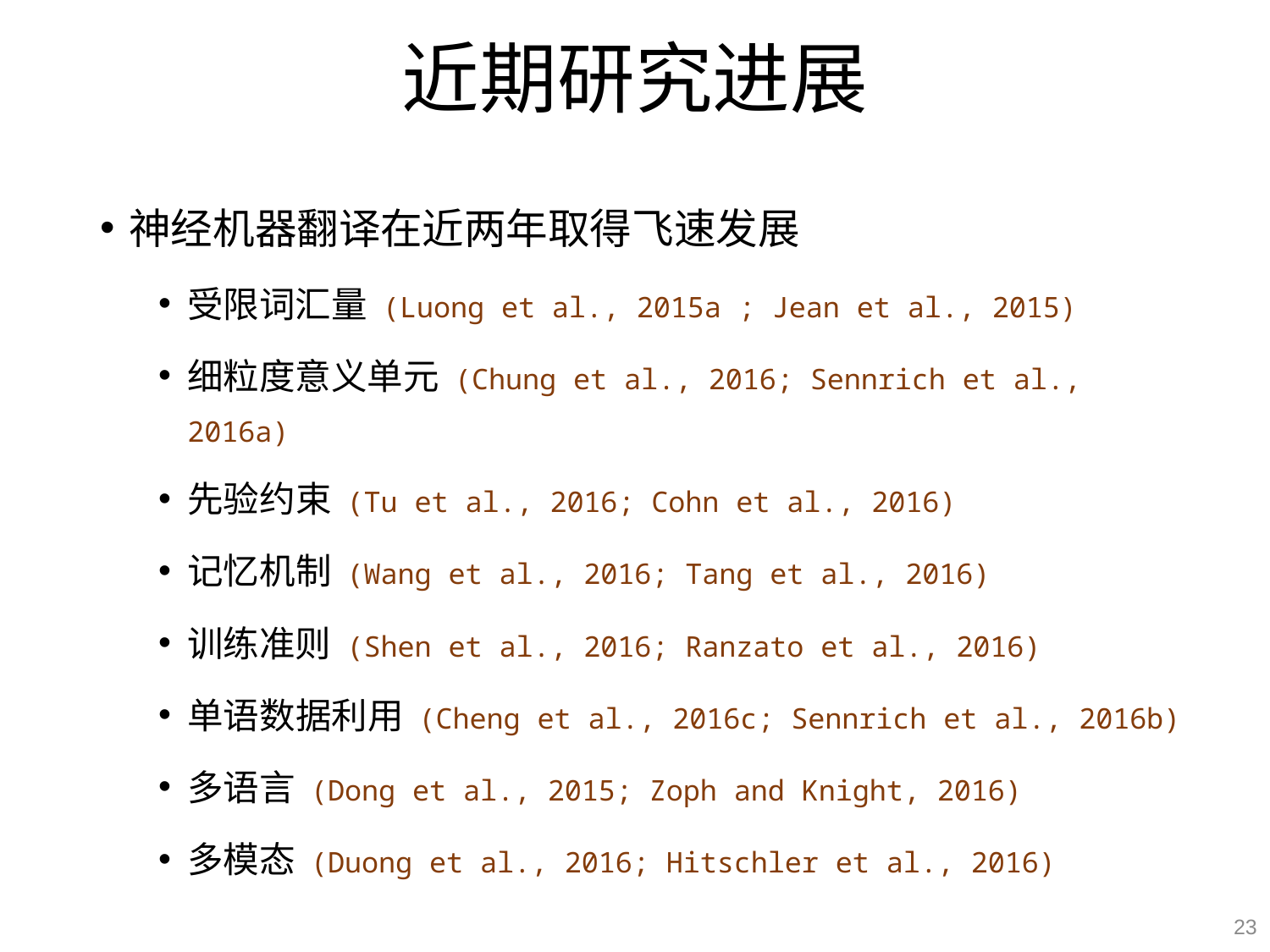

# 近期研究进展
神经机器翻译在近两年取得飞速发展
受限词汇量 (Luong et al., 2015a ; Jean et al., 2015)
细粒度意义单元 (Chung et al., 2016; Sennrich et al., 2016a)
先验约束 (Tu et al., 2016; Cohn et al., 2016)
记忆机制 (Wang et al., 2016; Tang et al., 2016)
训练准则 (Shen et al., 2016; Ranzato et al., 2016)
单语数据利用 (Cheng et al., 2016c; Sennrich et al., 2016b)
多语言 (Dong et al., 2015; Zoph and Knight, 2016)
多模态 (Duong et al., 2016; Hitschler et al., 2016)

23